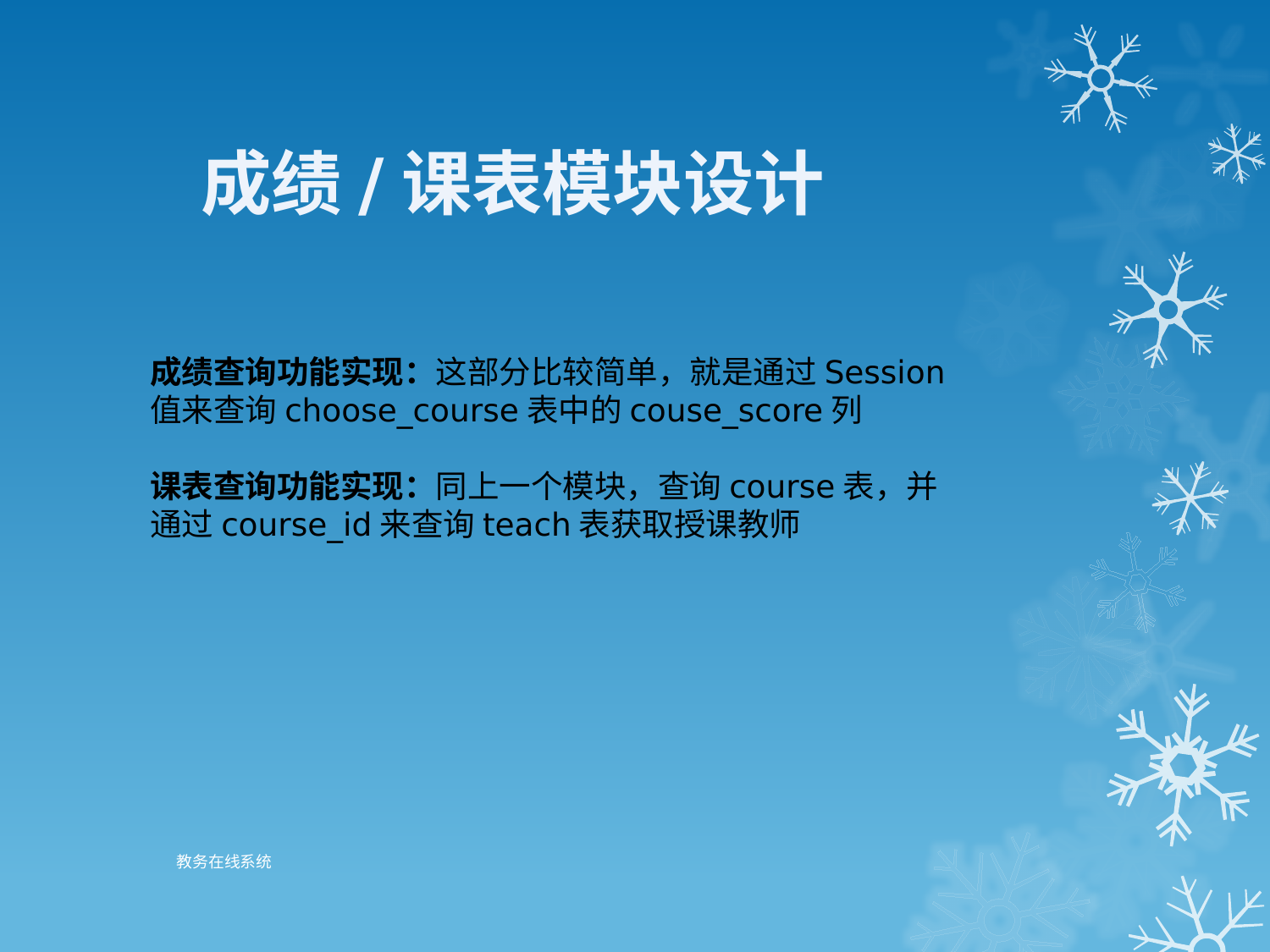

成绩/课表模块设计
成绩查询功能实现：这部分比较简单，就是通过Session值来查询choose_course表中的couse_score列

课表查询功能实现：同上一个模块，查询course表，并通过course_id来查询teach表获取授课教师
教务在线系统